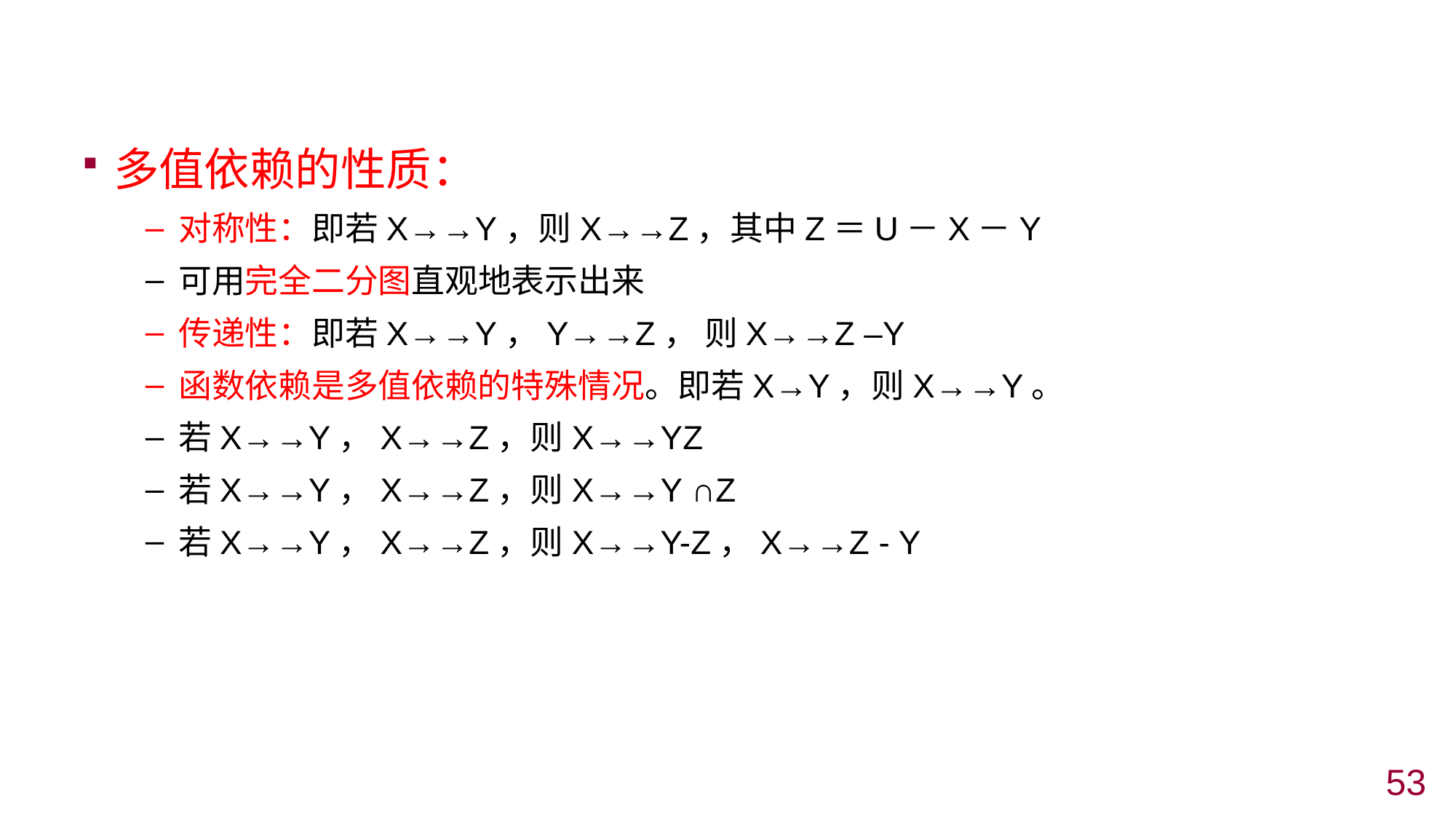

#
多值依赖的性质：
对称性：即若X→→Y，则X→→Z，其中Z＝U－X－Y
可用完全二分图直观地表示出来
传递性：即若X→→Y，Y→→Z， 则X→→Z –Y
函数依赖是多值依赖的特殊情况。即若X→Y，则X→→Y。
若X→→Y，X→→Z，则X→→YZ
若X→→Y，X→→Z，则X→→Y ∩Z
若X→→Y，X→→Z，则X→→Y-Z，X→→Z - Y
53